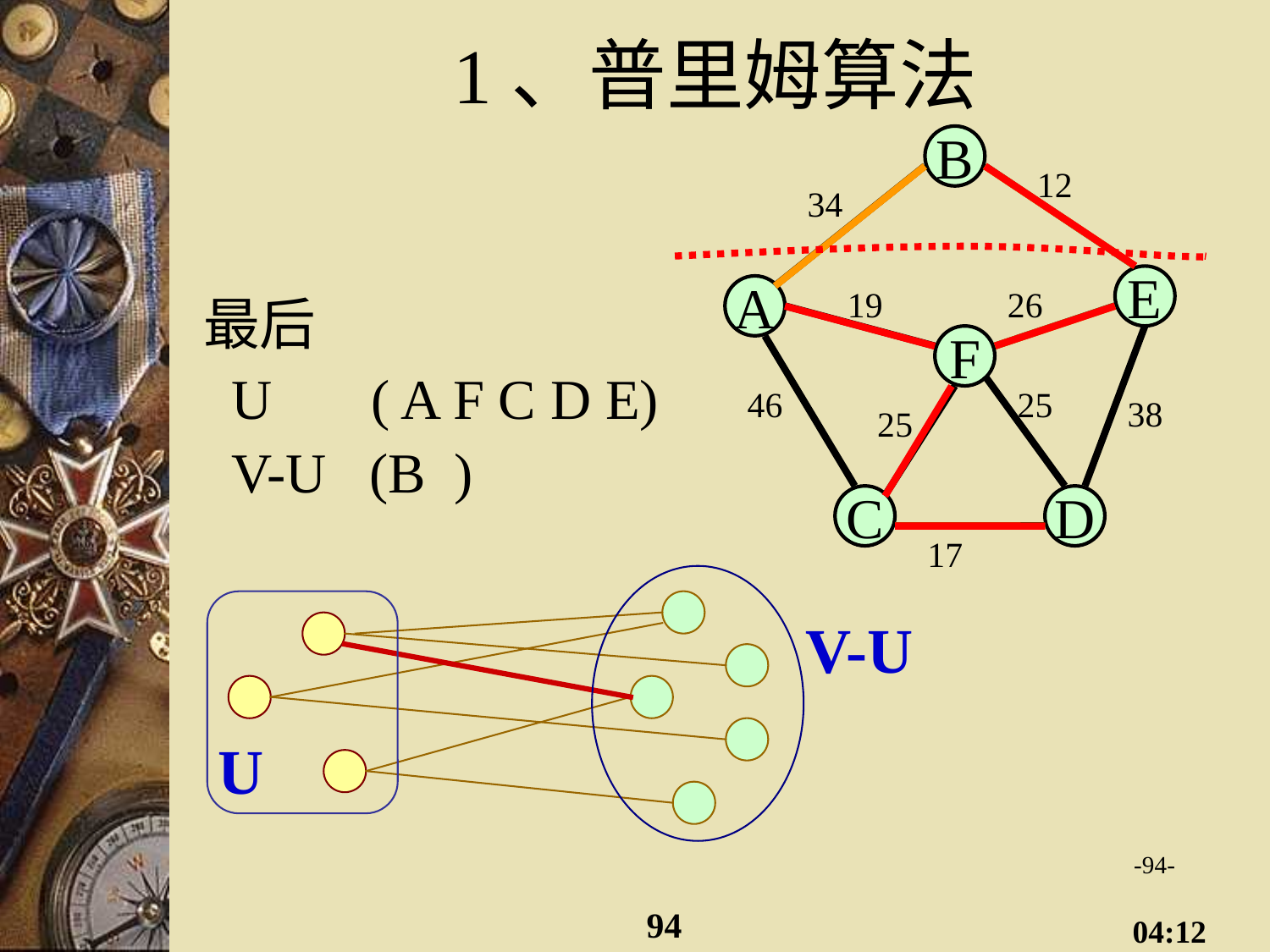

# 1、普里姆算法
B
12

34
E
A
19
26

F

46

25

38
25
C
D

17

最后
  U       ( A F C D E)
  V-U   (B  )

V-U

U

-94-